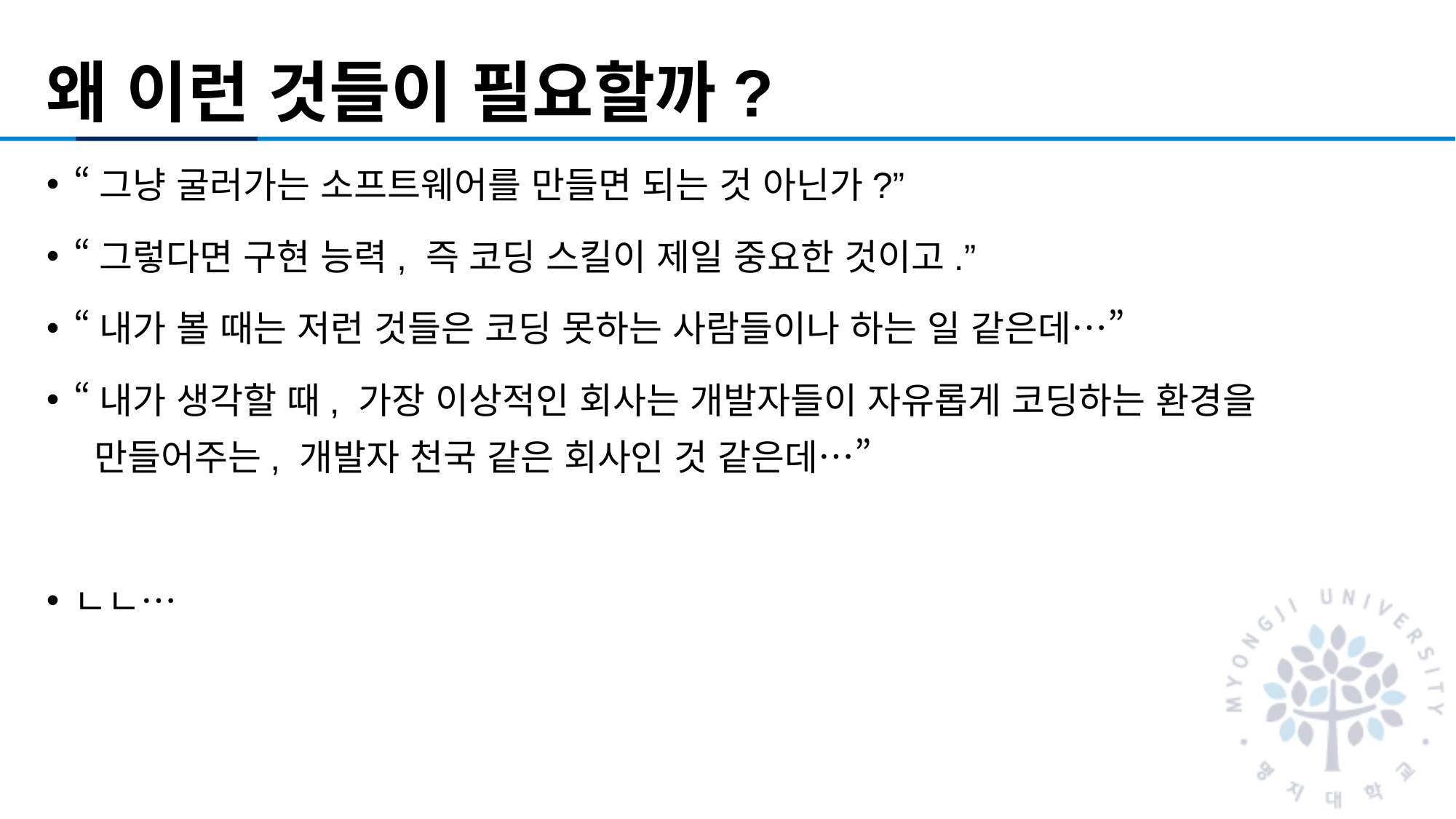

# 왜 이런 것들이 필요할까?
“그냥 굴러가는 소프트웨어를 만들면 되는 것 아닌가?”
“그렇다면 구현 능력, 즉 코딩 스킬이 제일 중요한 것이고.”
“내가 볼 때는 저런 것들은 코딩 못하는 사람들이나 하는 일 같은데…”
“내가 생각할 때, 가장 이상적인 회사는 개발자들이 자유롭게 코딩하는 환경을
  만들어주는, 개발자 천국 같은 회사인 것 같은데…”

ㄴㄴ…